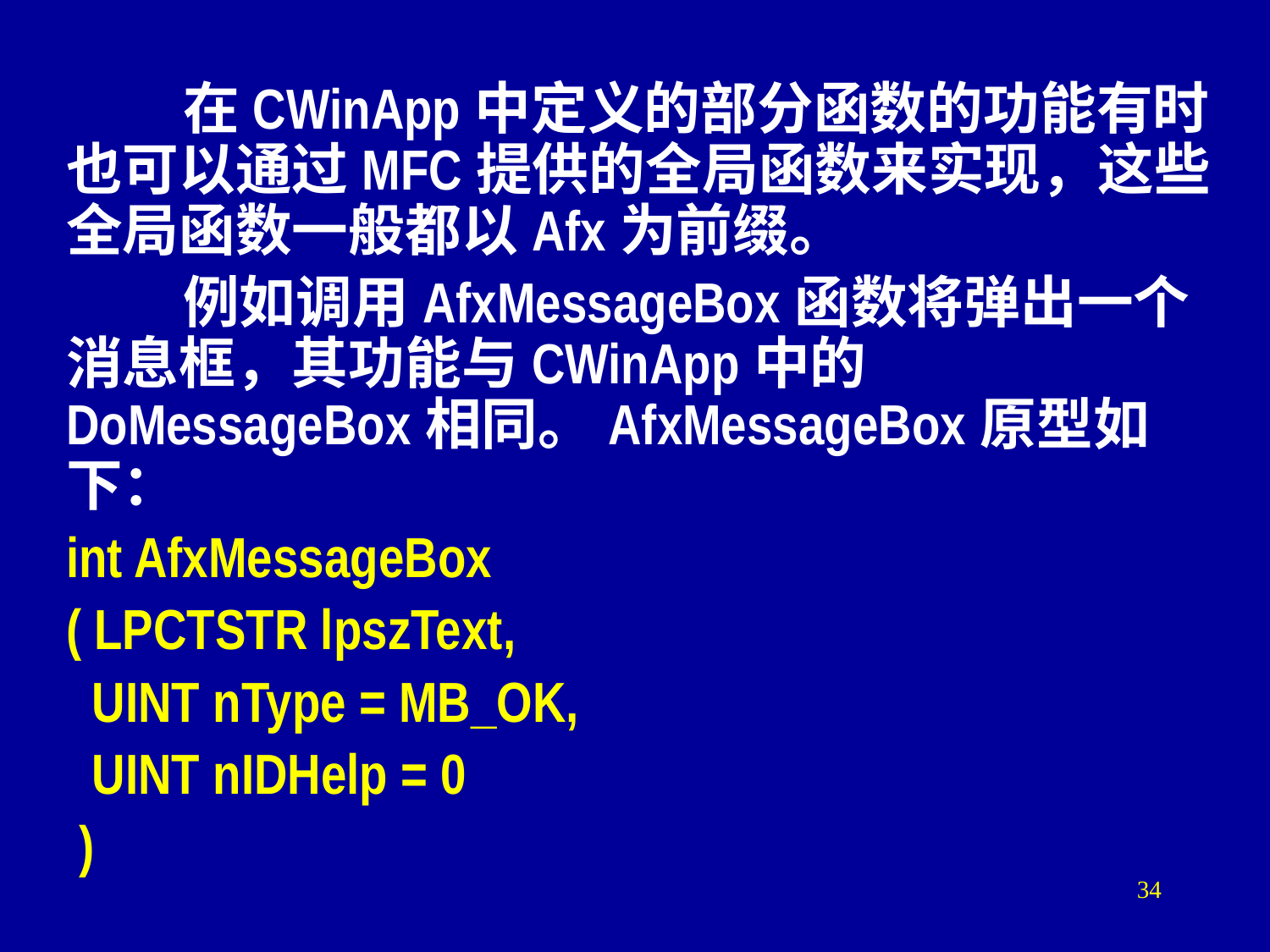

在CWinApp中定义的部分函数的功能有时也可以通过MFC提供的全局函数来实现，这些全局函数一般都以Afx为前缀。
        例如调用AfxMessageBox函数将弹出一个消息框，其功能与CWinApp中的DoMessageBox相同。AfxMessageBox原型如下：
int AfxMessageBox
( LPCTSTR lpszText,
  UINT nType = MB_OK,
  UINT nIDHelp = 0
 )
34